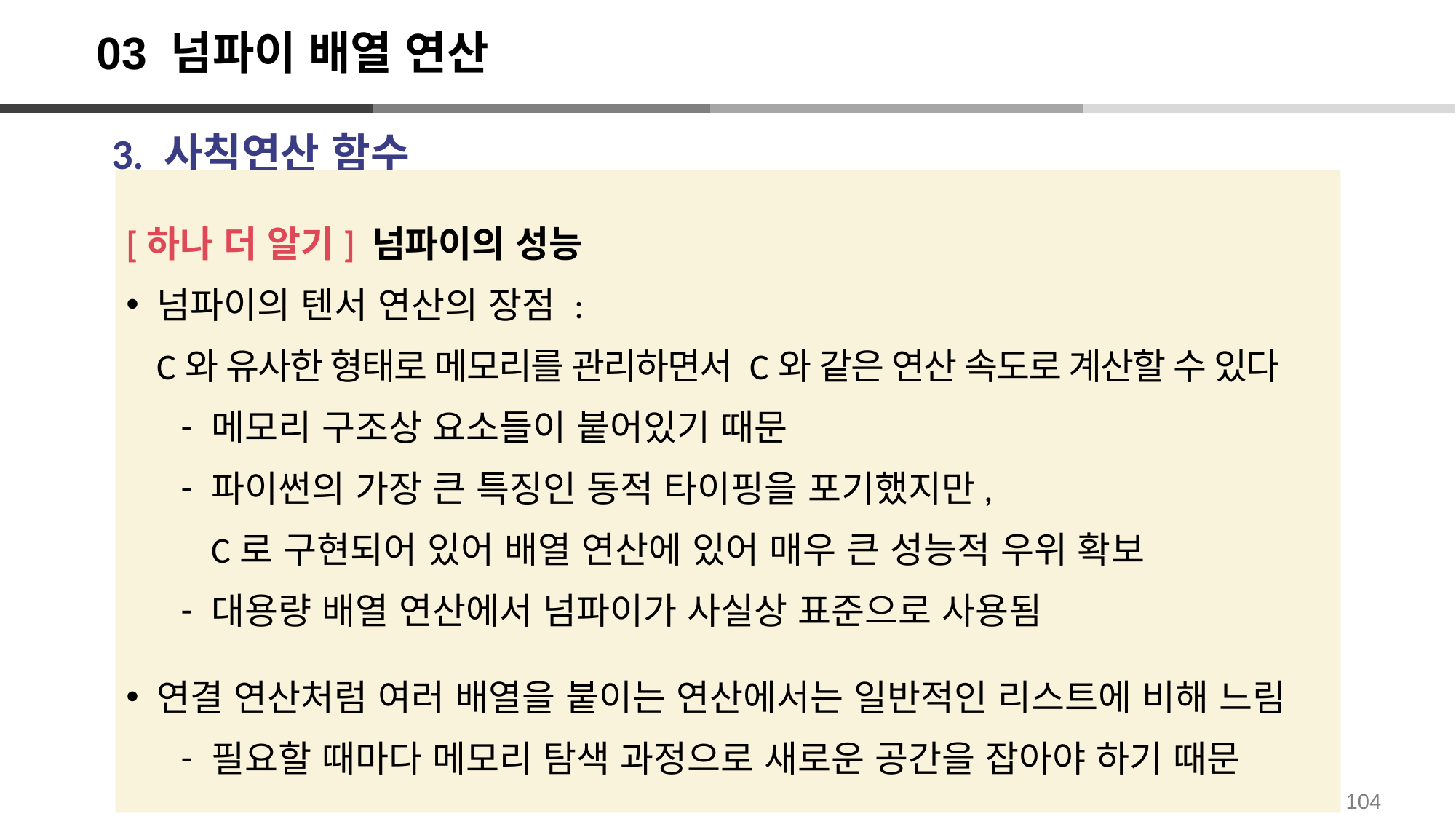

# 03 넘파이 배열 연산
3. 사칙연산 함수

[하나 더 알기] 넘파이의 성능
넘파이의 텐서 연산의 장점 :
C와 유사한 형태로 메모리를 관리하면서 C와 같은 연산 속도로 계산할 수 있다
메모리 구조상 요소들이 붙어있기 때문
파이썬의 가장 큰 특징인 동적 타이핑을 포기했지만,
C로 구현되어 있어 배열 연산에 있어 매우 큰 성능적 우위 확보
대용량 배열 연산에서 넘파이가 사실상 표준으로 사용됨

연결 연산처럼 여러 배열을 붙이는 연산에서는 일반적인 리스트에 비해 느림
필요할 때마다 메모리 탐색 과정으로 새로운 공간을 잡아야 하기 때문